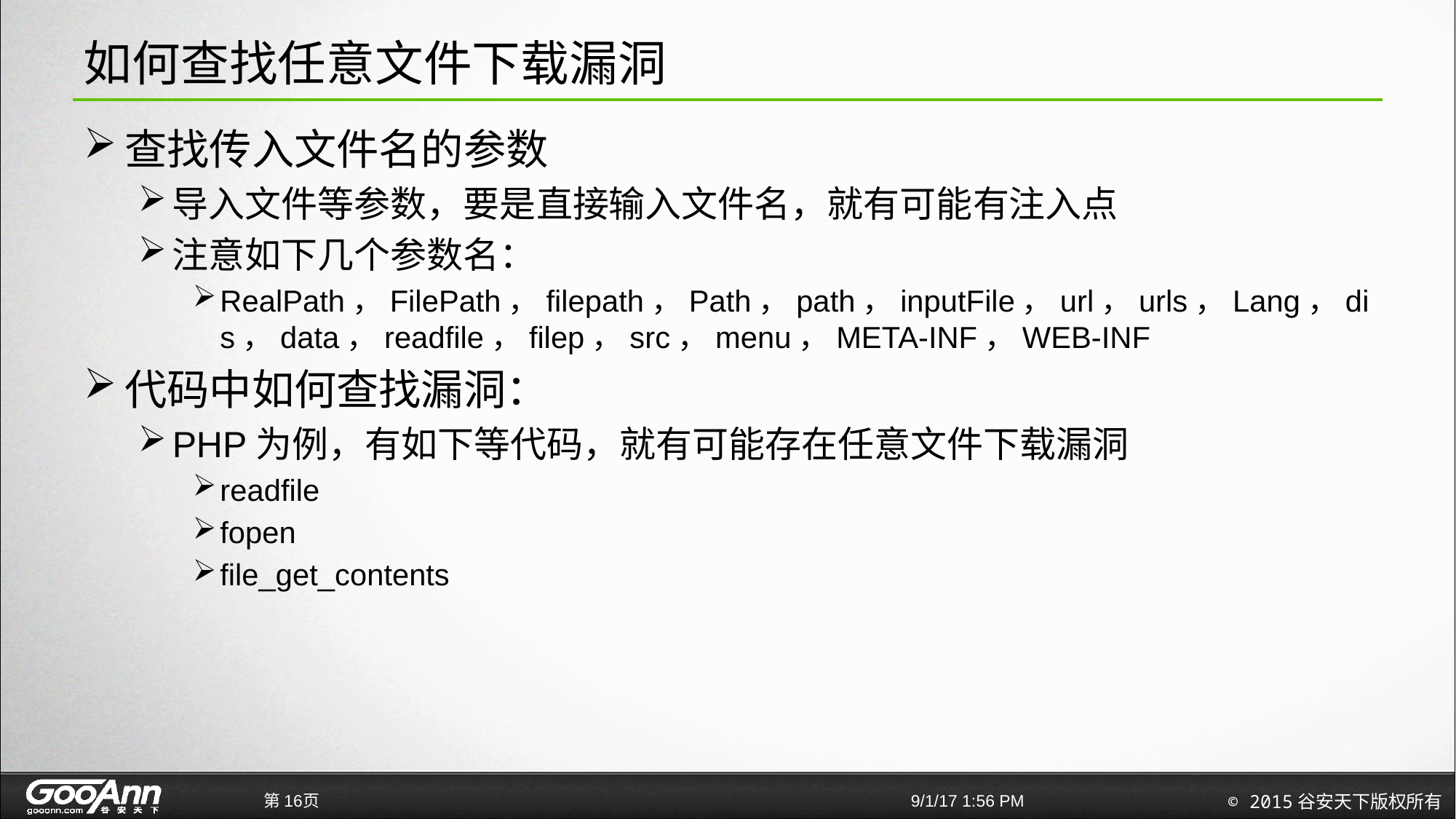

# 如何查找任意文件下载漏洞
查找传入文件名的参数
导入文件等参数，要是直接输入文件名，就有可能有注入点
注意如下几个参数名：
RealPath，FilePath，filepath，Path，path，inputFile，url，urls，Lang，dis，data，readﬁle，filep，src，menu，META-INF，WEB-INF
代码中如何查找漏洞：
PHP为例，有如下等代码，就有可能存在任意文件下载漏洞
readfile
fopen
file_get_contents